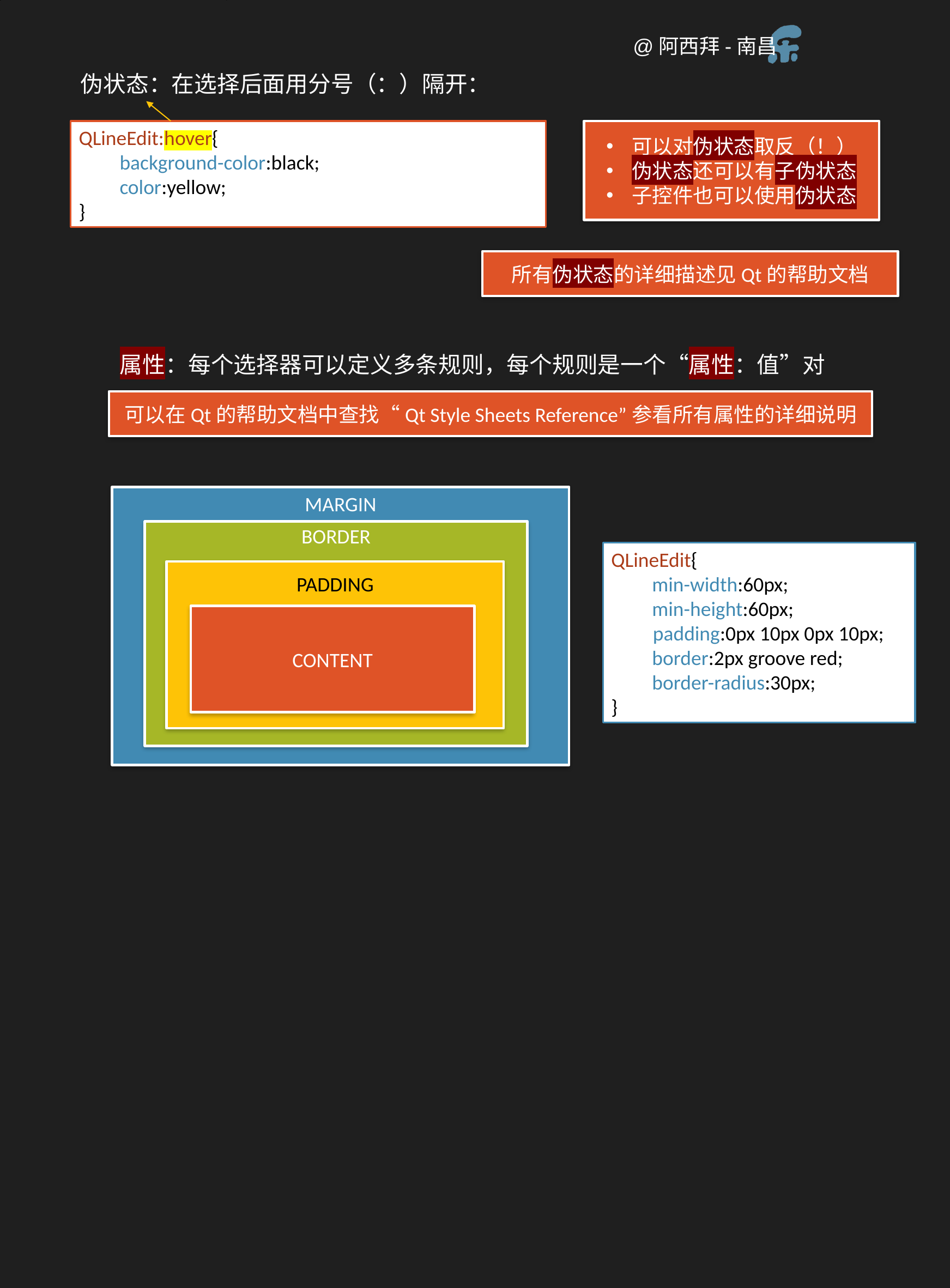

伪状态：在选择后面用分号（：）隔开：
QLineEdit:hover{
background-color:black;
color:yellow;
}
可以对伪状态取反（！）
伪状态还可以有子伪状态
子控件也可以使用伪状态
所有伪状态的详细描述见Qt的帮助文档
属性：每个选择器可以定义多条规则，每个规则是一个“属性：值”对
可以在Qt的帮助文档中查找“Qt Style Sheets Reference”参看所有属性的详细说明
MARGIN

BORDER

QLineEdit{
min-width:60px;
min-height:60px;
         padding:0px 10px 0px 10px;
border:2px groove red;
border-radius:30px;
}
PADDING

CONTENT